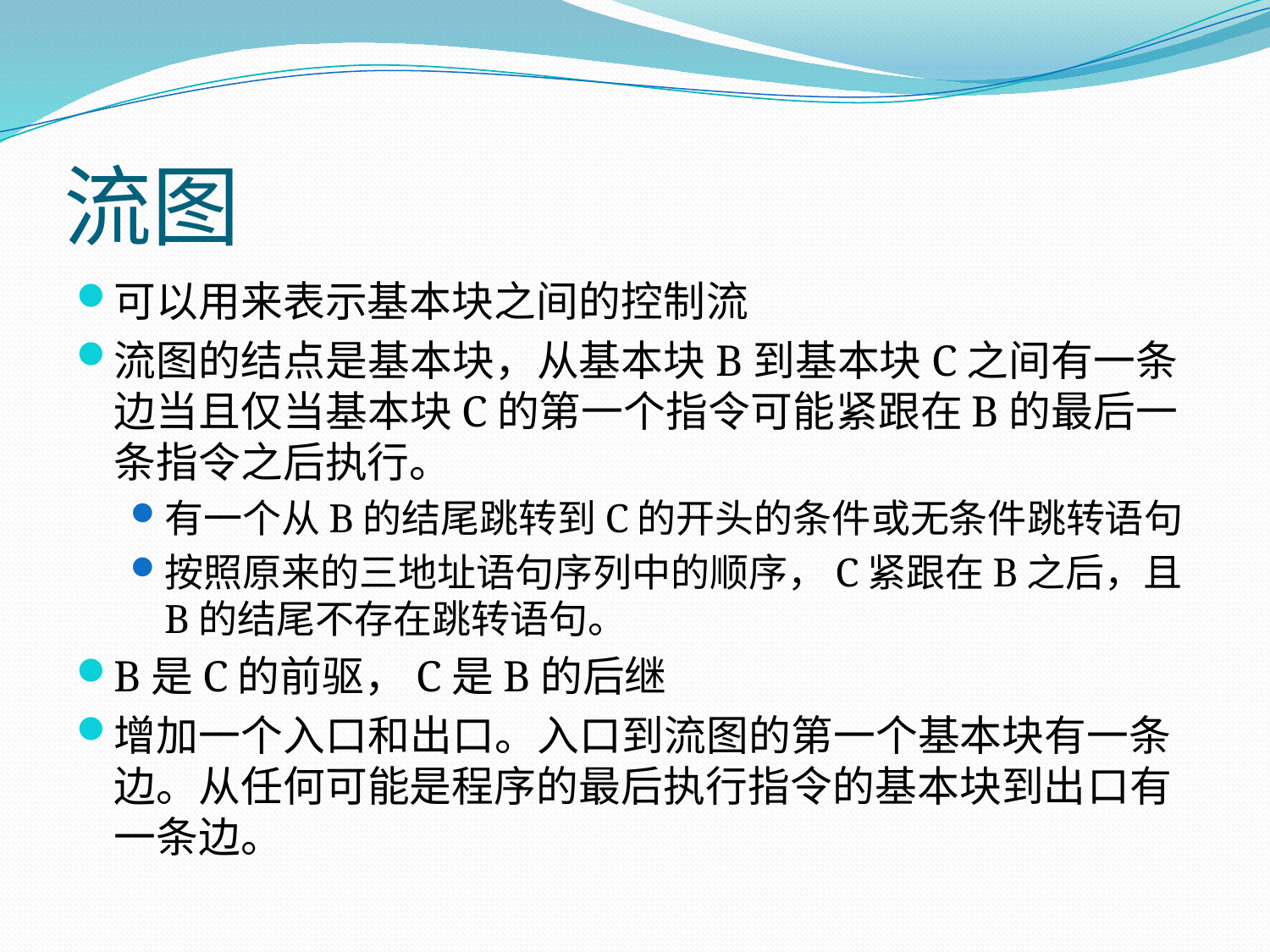

# 流图
可以用来表示基本块之间的控制流
流图的结点是基本块，从基本块B到基本块C之间有一条边当且仅当基本块C的第一个指令可能紧跟在B的最后一条指令之后执行。
有一个从B的结尾跳转到C的开头的条件或无条件跳转语句
按照原来的三地址语句序列中的顺序，C紧跟在B之后，且B的结尾不存在跳转语句。
B是C的前驱，C是B的后继
增加一个入口和出口。入口到流图的第一个基本块有一条边。从任何可能是程序的最后执行指令的基本块到出口有一条边。